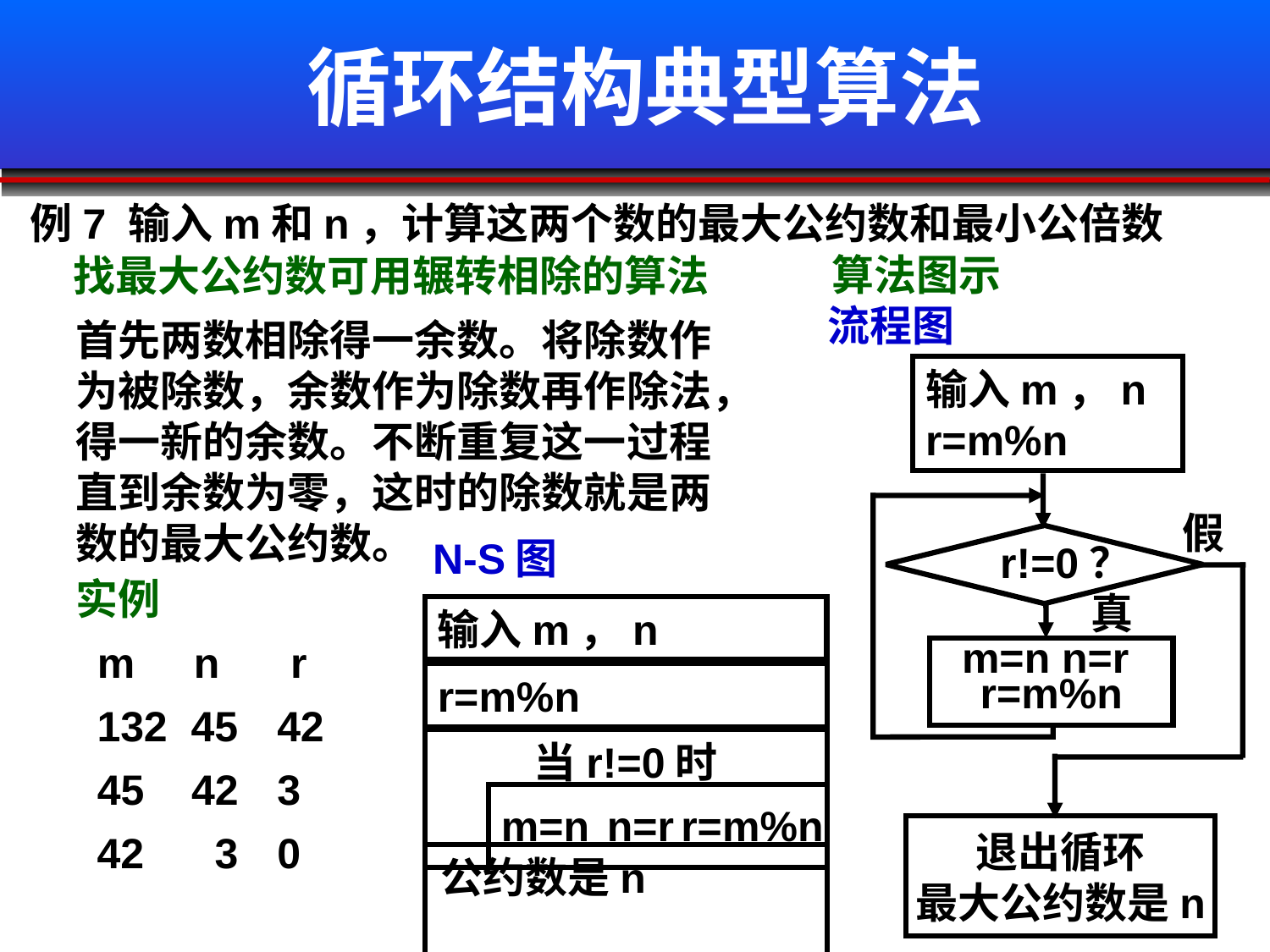

# 循环结构典型算法
 例7 输入m和n，计算这两个数的最大公约数和最小公倍数
算法图示
找最大公约数可用辗转相除的算法
流程图
首先两数相除得一余数。将除数作为被除数，余数作为除数再作除法，得一新的余数。不断重复这一过程直到余数为零，这时的除数就是两数的最大公约数。
输入m，n
r=m%n

假

r!=0？
N-S图

实例
真
输入m，n

m     n      r
m=n n=r
r=m%n
r=m%n
132  45
42

当r!=0时

45    42
3

m=n
n=r
r=m%n
退出循环
最大公约数是n
42      3
0
公约数是n